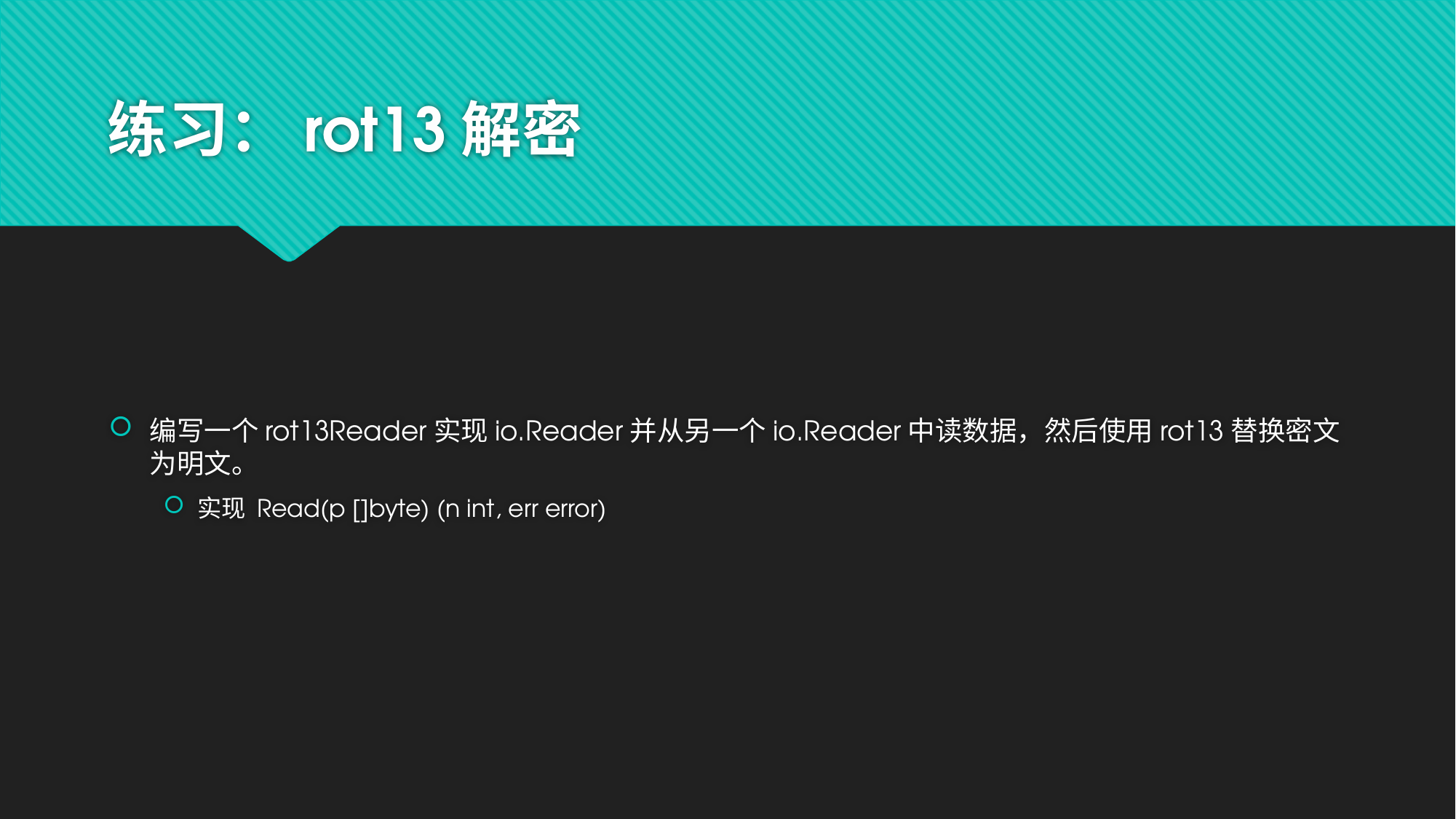

# 练习：rot13解密
编写一个rot13Reader实现io.Reader并从另一个io.Reader中读数据，然后使用rot13替换密文为明文。
实现 Read(p []byte) (n int, err error)